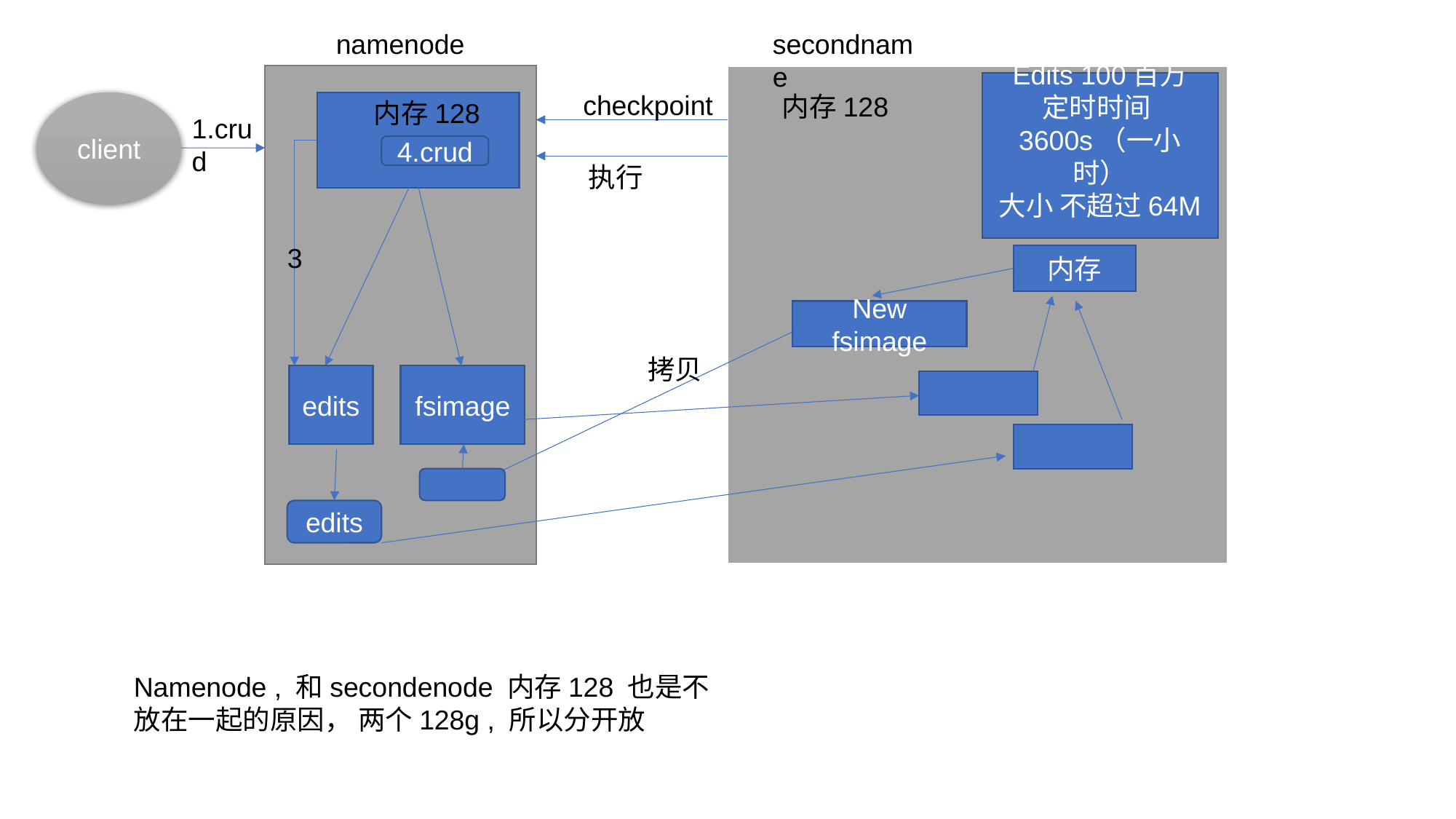

namenode
secondname

Edits 100百万
定时时间3600s（一小时）
大小 不超过64M

checkpoint
内存128
内存128
client

1.crud
4.crud
执行
3
内存
New fsimage
拷贝
edits
fsimage

edits
Namenode , 和secondenode 内存128 也是不放在一起的原因， 两个128g , 所以分开放